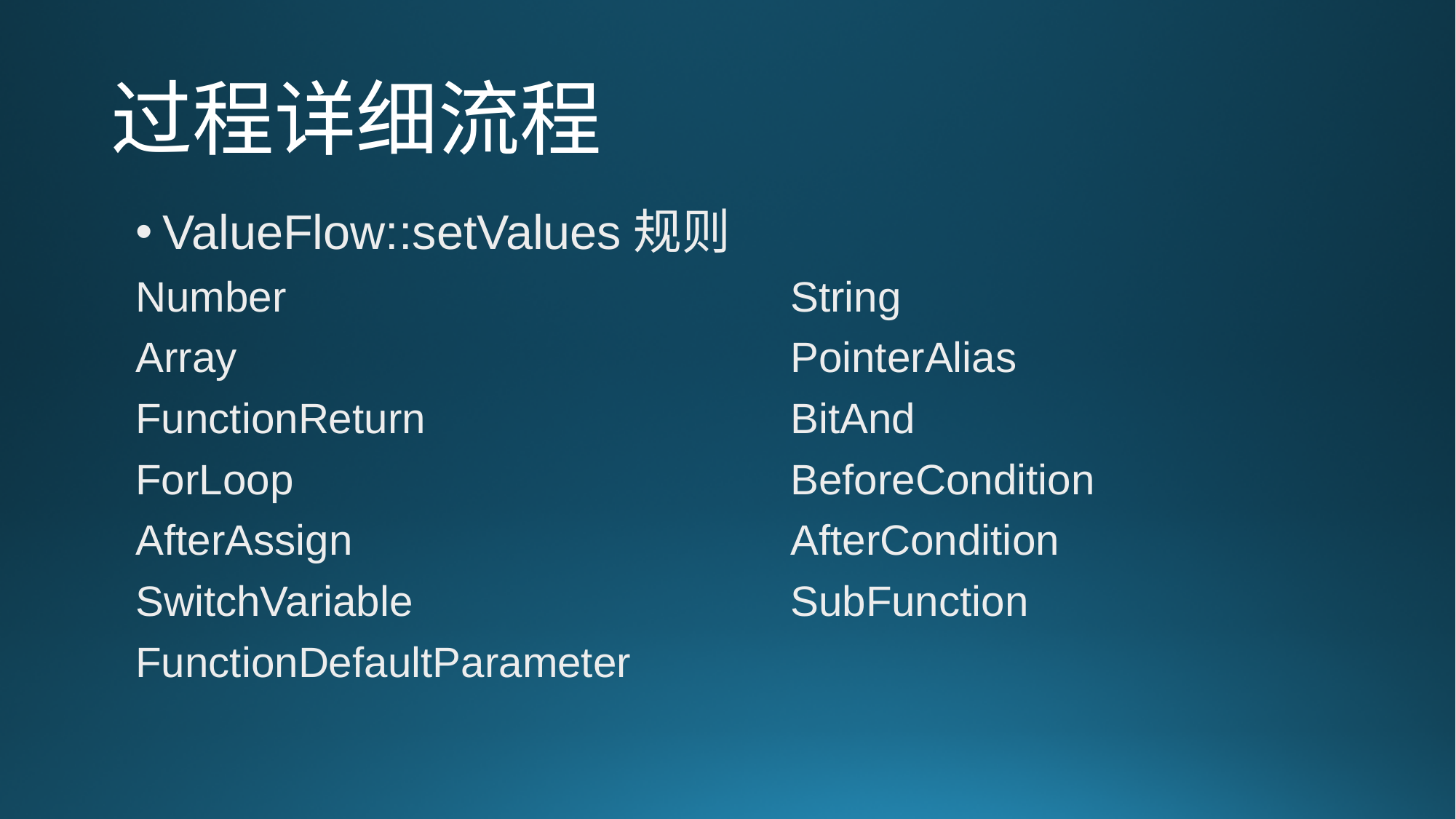

# 过程详细流程
ValueFlow::setValues规则
Number					String
Array						PointerAlias
FunctionReturn				BitAnd
ForLoop					BeforeCondition
AfterAssign					AfterCondition
SwitchVariable				SubFunction
FunctionDefaultParameter